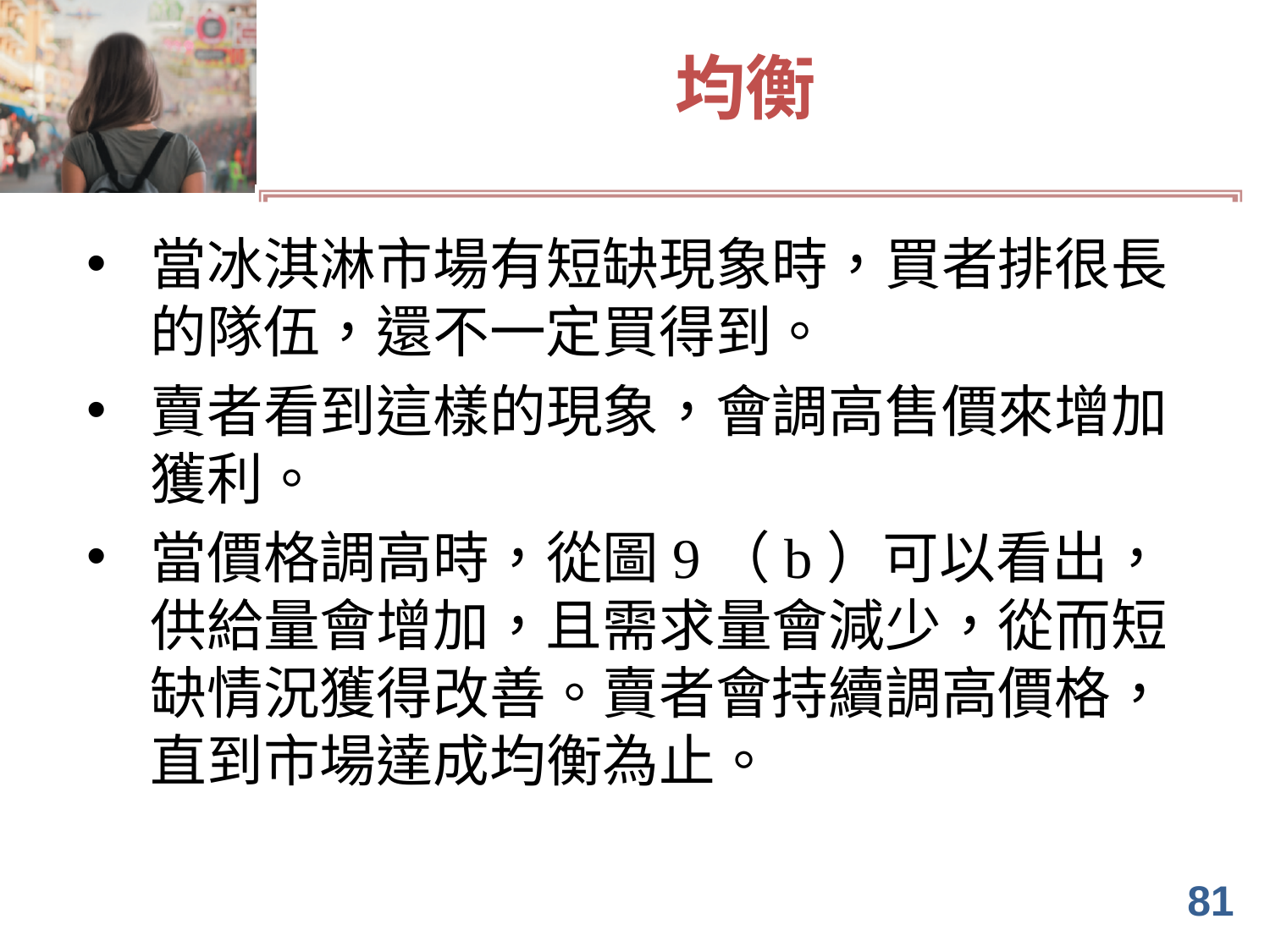

# 均衡
當冰淇淋市場有短缺現象時，買者排很長的隊伍，還不一定買得到。
賣者看到這樣的現象，會調高售價來增加獲利。
當價格調高時，從圖9（b）可以看出，供給量會增加，且需求量會減少，從而短缺情況獲得改善。賣者會持續調高價格，直到市場達成均衡為止。
81